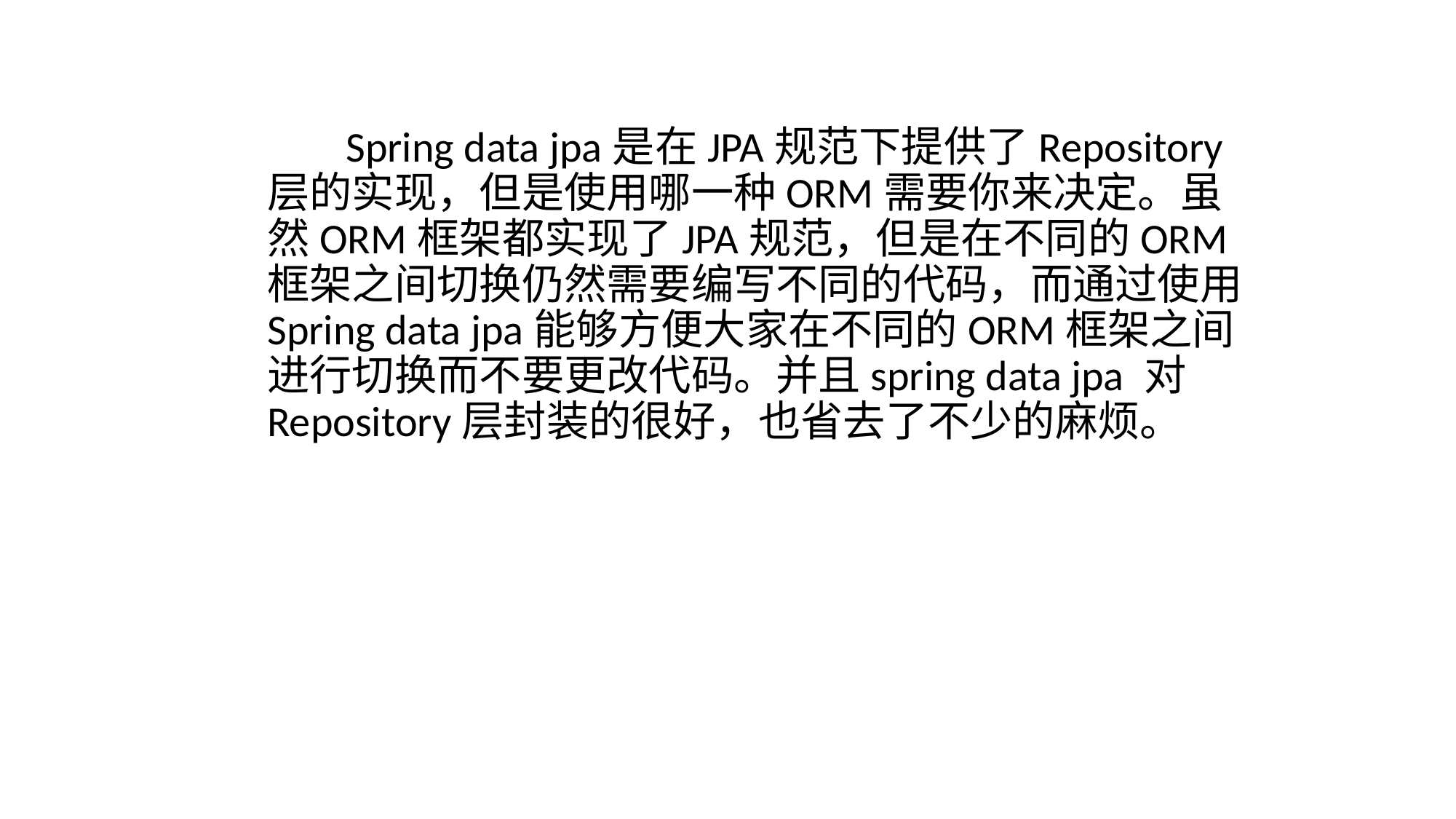

Spring data jpa是在JPA规范下提供了Repository层的实现，但是使用哪一种ORM需要你来决定。虽然ORM框架都实现了JPA规范，但是在不同的ORM框架之间切换仍然需要编写不同的代码，而通过使用Spring data jpa能够方便大家在不同的ORM框架之间进行切换而不要更改代码。并且spring data jpa 对Repository层封装的很好，也省去了不少的麻烦。